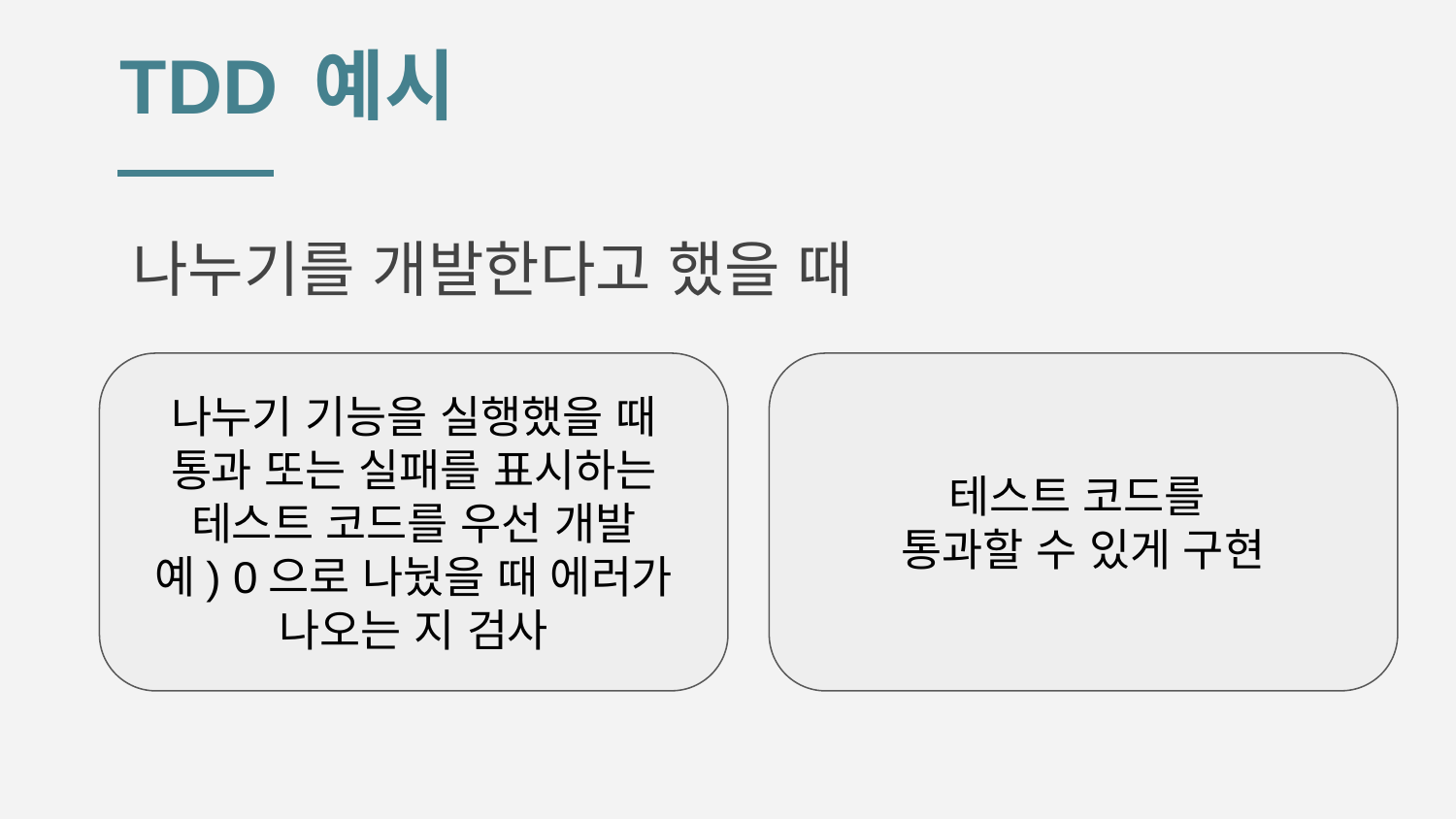

# TDD 예시
나누기를 개발한다고 했을 때
나누기 기능을 실행했을 때 통과 또는 실패를 표시하는 테스트 코드를 우선 개발
예) 0으로 나눴을 때 에러가 나오는 지 검사
테스트 코드를
통과할 수 있게 구현